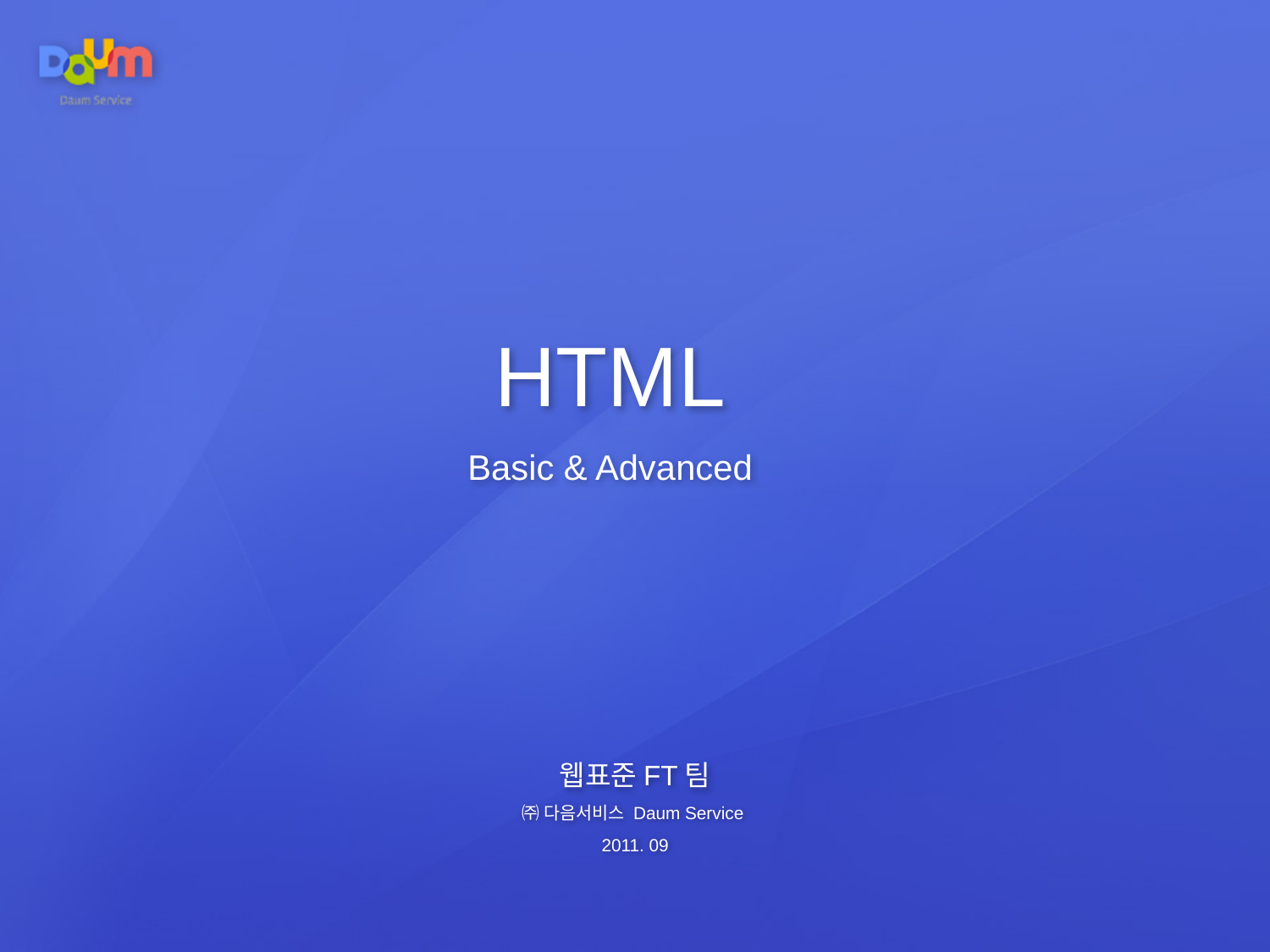

HTML
Basic & Advanced
웹표준FT팀
㈜ 다음서비스 Daum Service
2011. 09